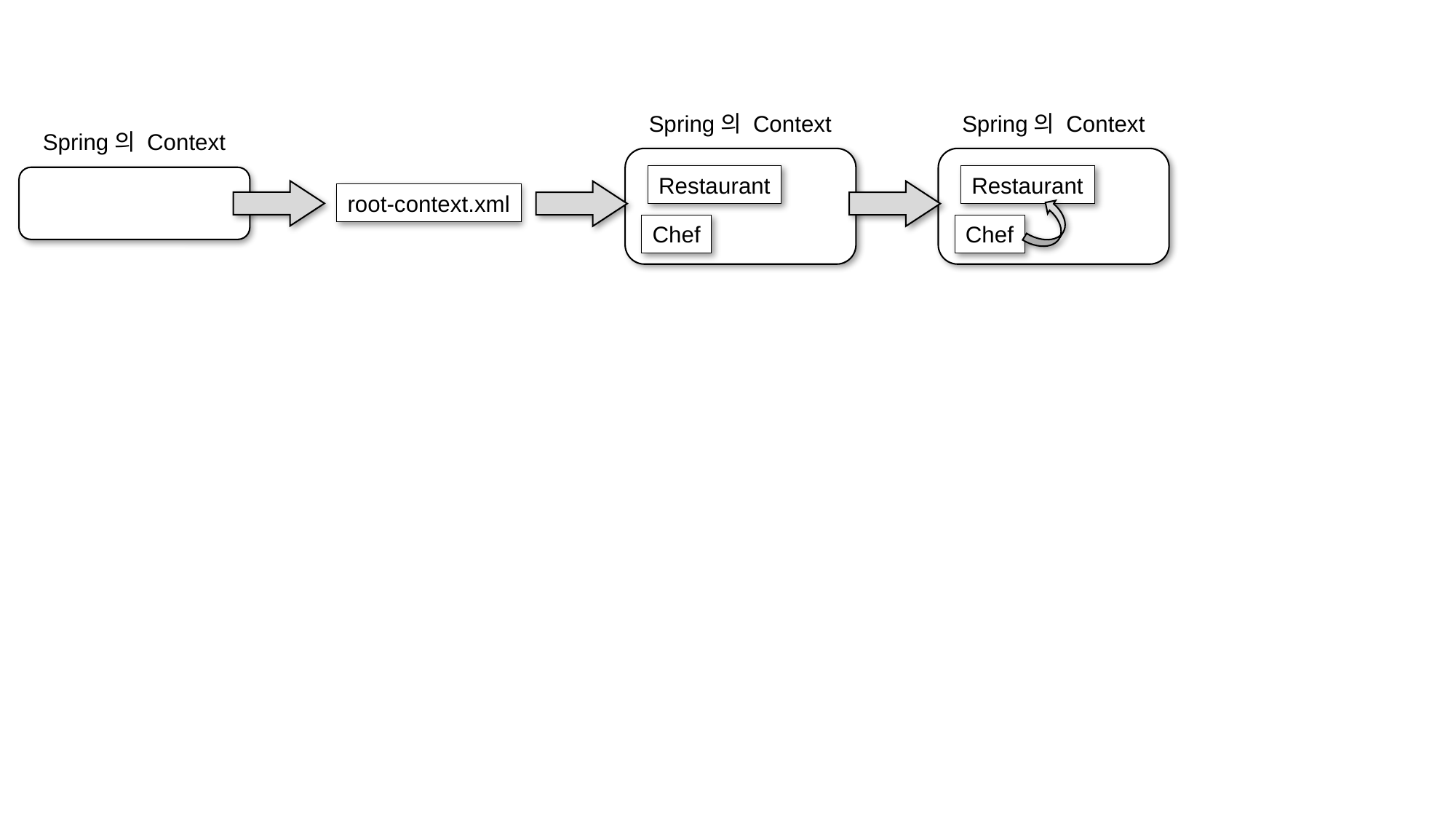

Spring의 Context

Restaurant
Chef
Spring의 Context

Restaurant
Chef
Spring의 Context

root-context.xml